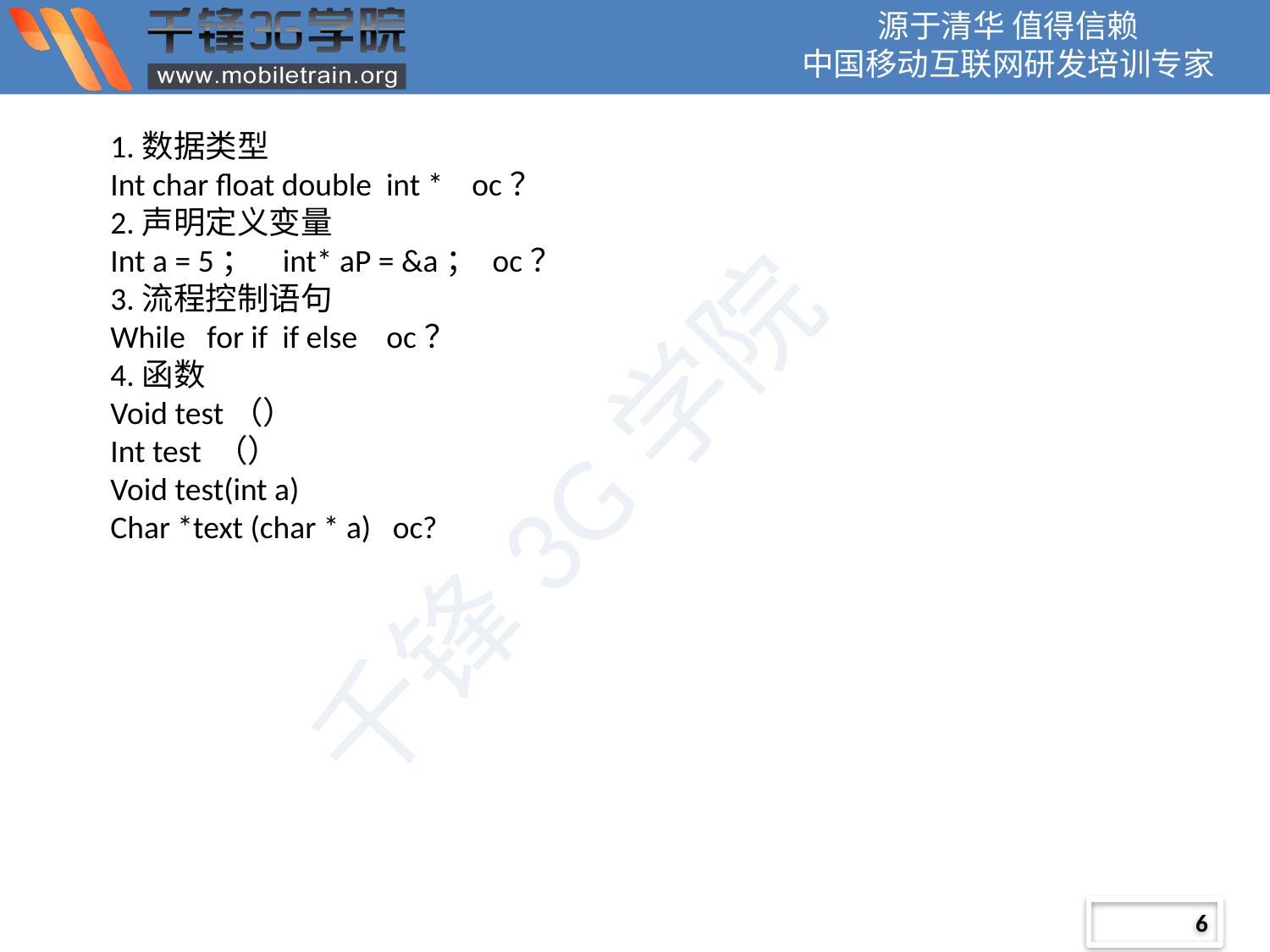

1.数据类型
Int char float double  int *    oc？
2.声明定义变量
Int a = 5；   int* aP = &a； oc？
3.流程控制语句
While   for if  if else    oc？
4.函数
Void test（）
Int test （）
Void test(int a)
Char *text (char * a)   oc?